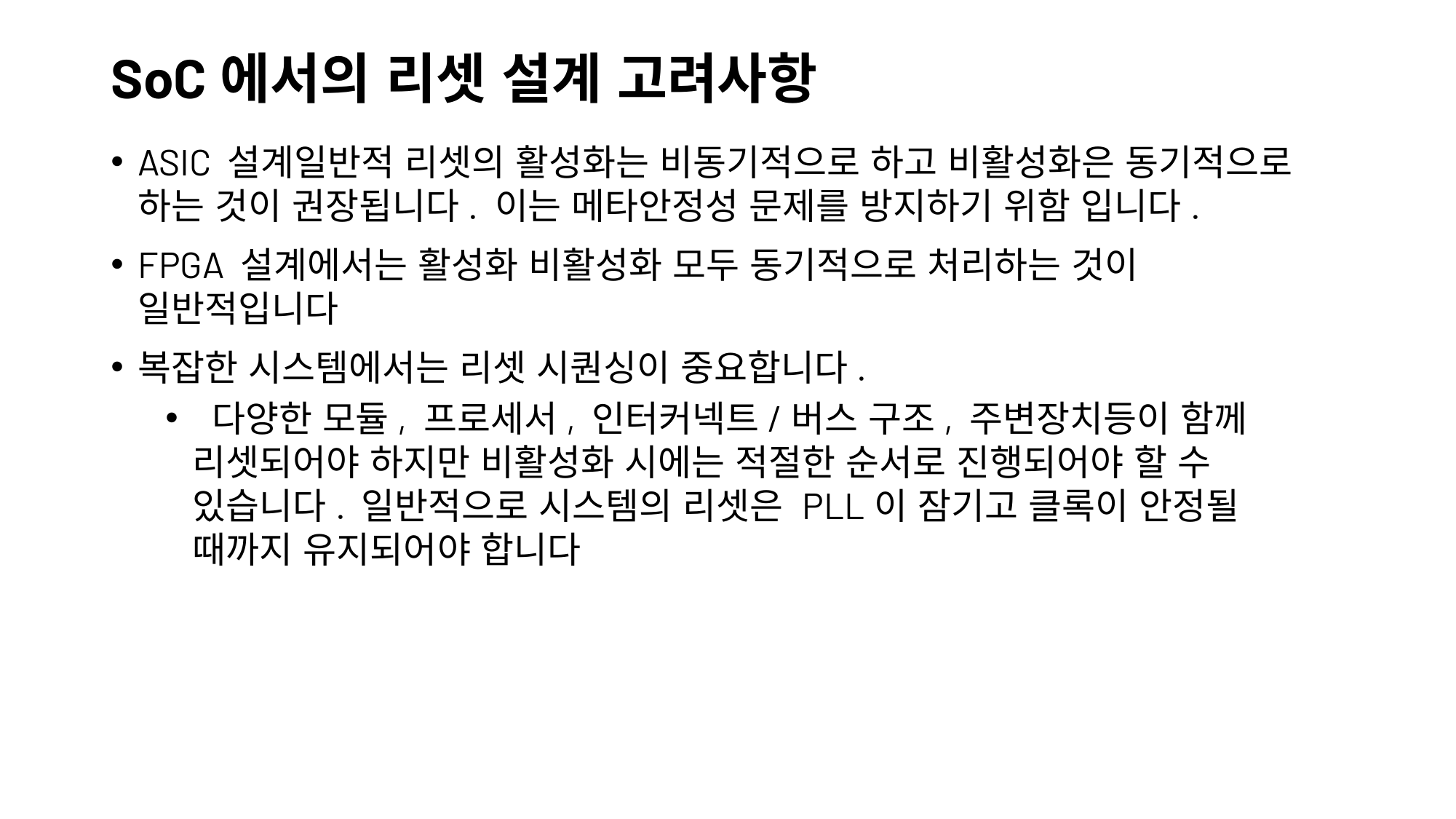

# SoC에서의 리셋 설계 고려사항
ASIC 설계일반적 리셋의 활성화는 비동기적으로 하고 비활성화은 동기적으로 하는 것이 권장됩니다. 이는 메타안정성 문제를 방지하기 위함 입니다.
FPGA 설계에서는 활성화 비활성화 모두 동기적으로 처리하는 것이 일반적입니다
복잡한 시스템에서는 리셋 시퀀싱이 중요합니다.
 다양한 모듈, 프로세서, 인터커넥트/버스 구조, 주변장치등이 함께 리셋되어야 하지만 비활성화 시에는 적절한 순서로 진행되어야 할 수 있습니다. 일반적으로 시스템의 리셋은 PLL이 잠기고 클록이 안정될 때까지 유지되어야 합니다